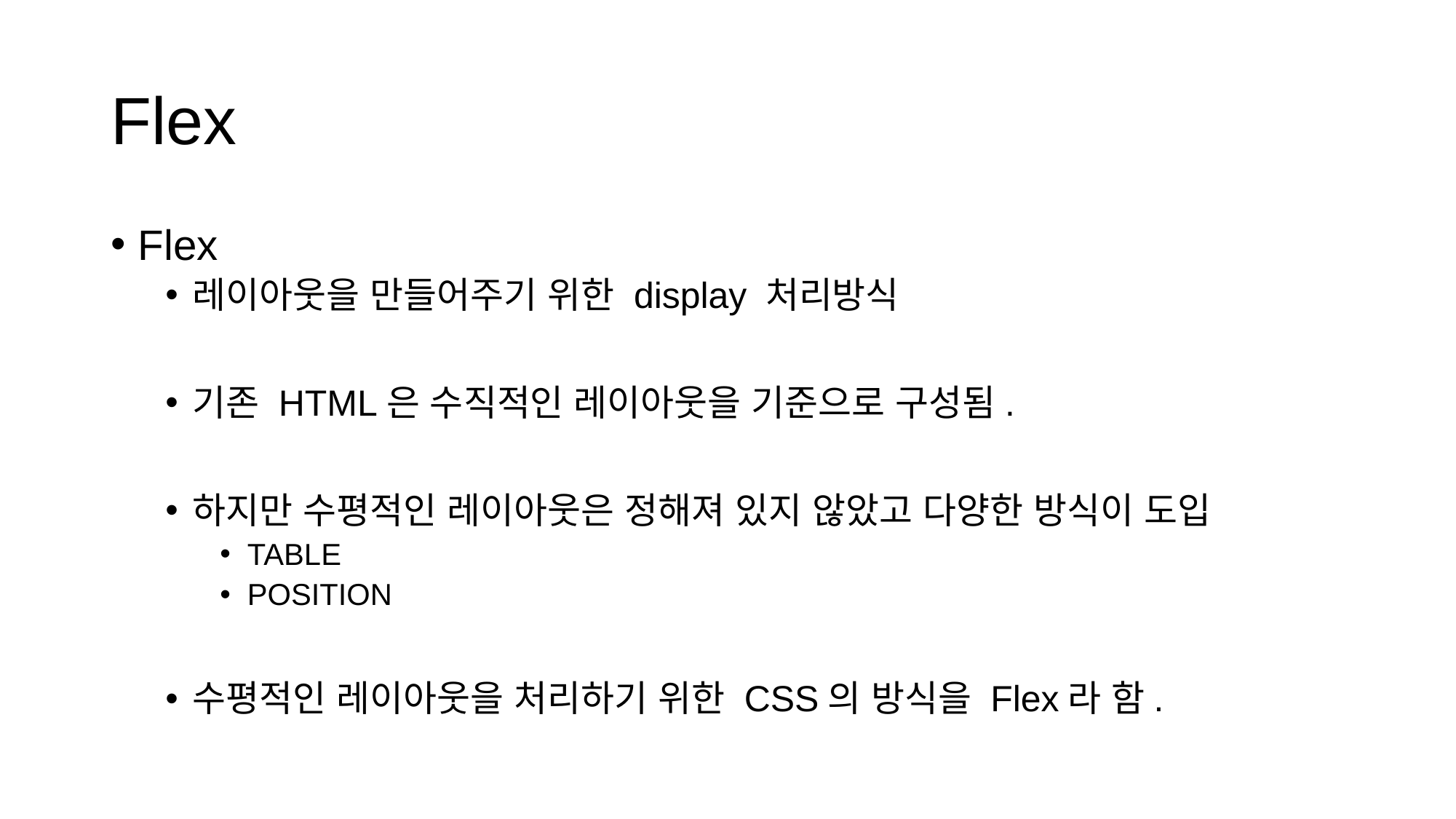

# Flex
Flex
레이아웃을 만들어주기 위한 display 처리방식

기존 HTML은 수직적인 레이아웃을 기준으로 구성됨.

하지만 수평적인 레이아웃은 정해져 있지 않았고 다양한 방식이 도입
TABLE
POSITION

수평적인 레이아웃을 처리하기 위한 CSS의 방식을 Flex라 함.